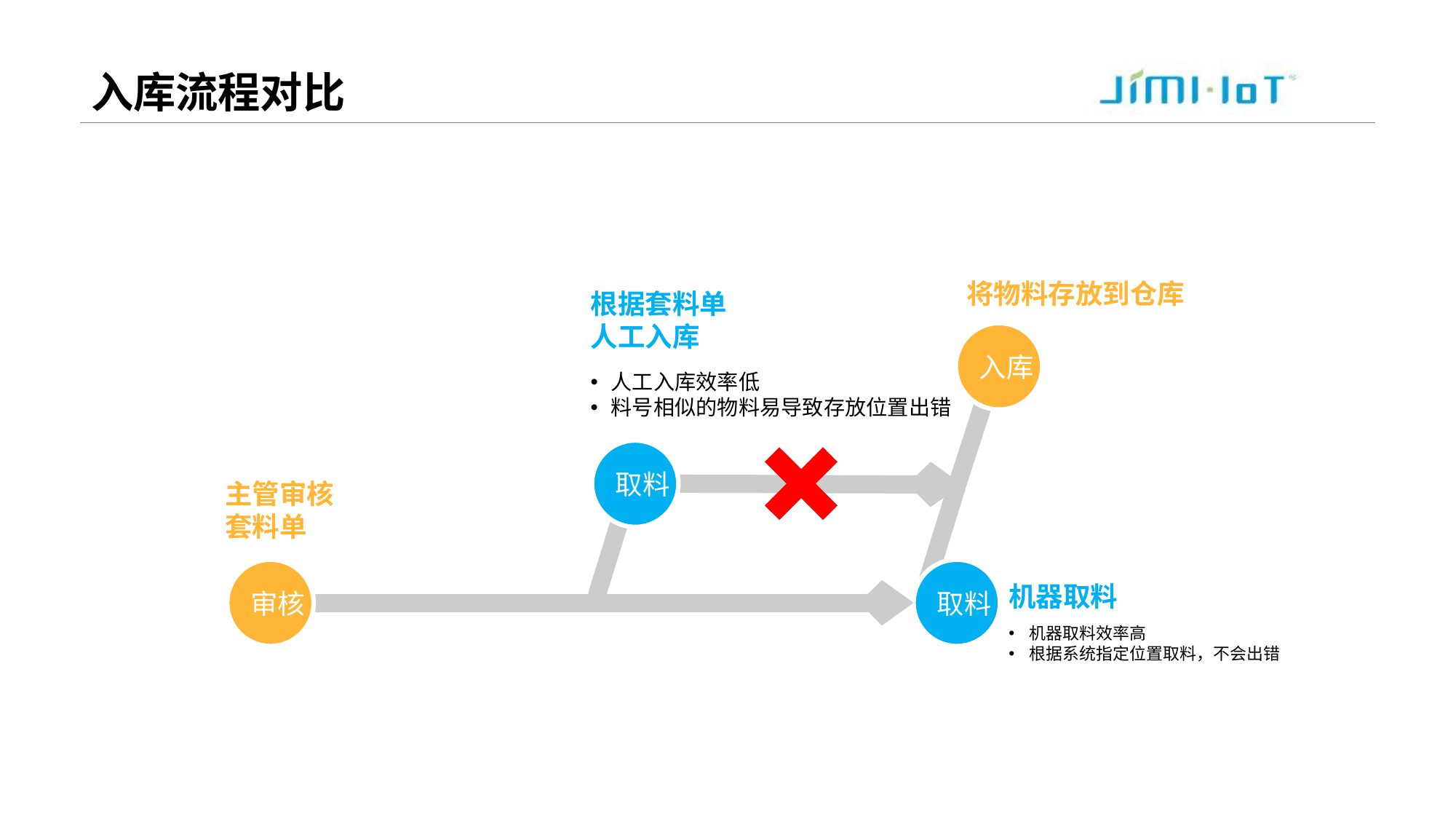

# 入库流程对比
将物料存放到仓库
根据套料单
人工入库

入库
取料
主管审核
套料单
审核
人工入库效率低
料号相似的物料易导致存放位置出错
取料
机器取料
机器取料效率高
根据系统指定位置取料，不会出错